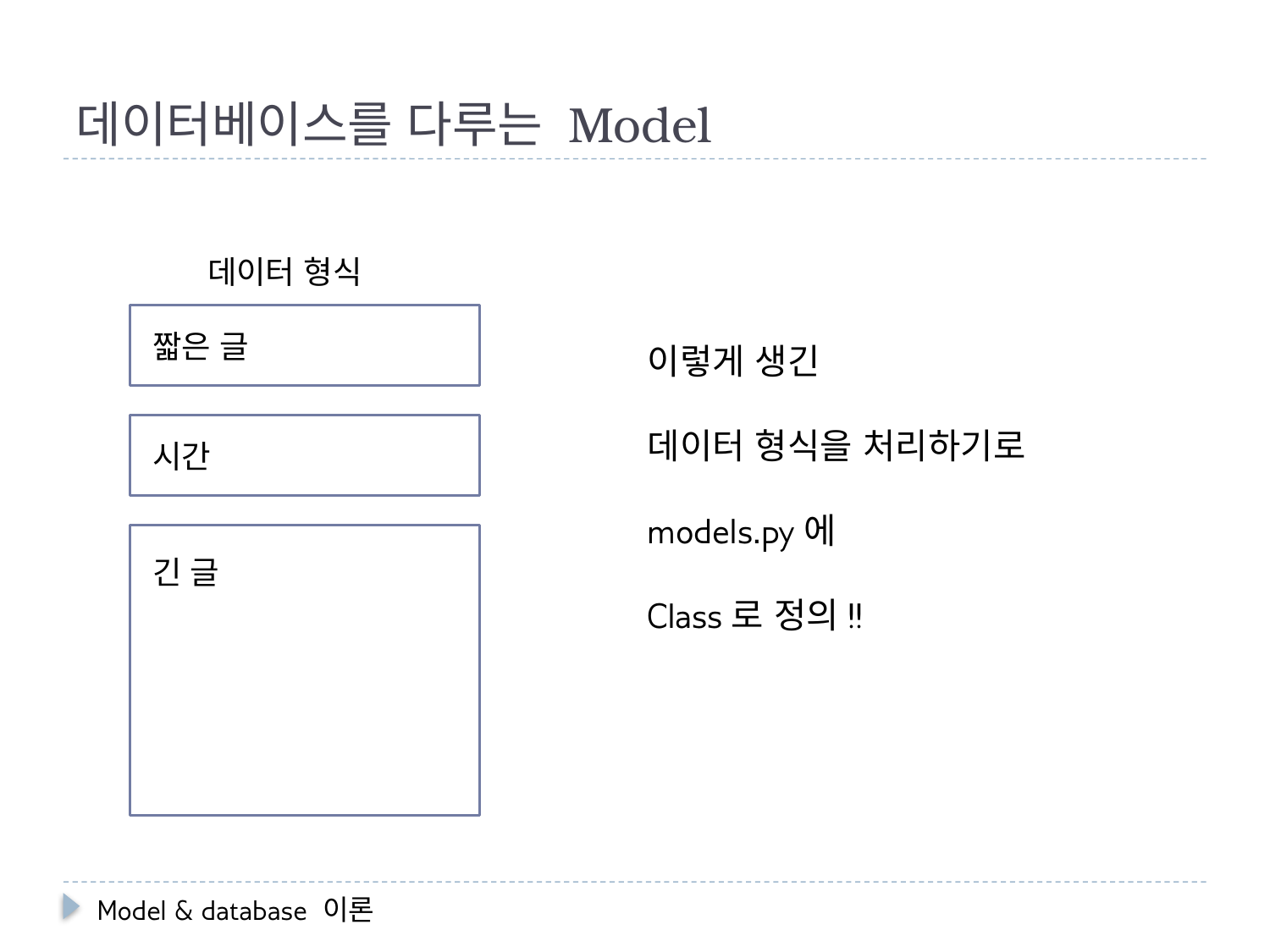

# 데이터베이스를 다루는 Model
데이터 형식

이렇게 생긴

데이터 형식을 처리하기로

models.py에

Class로 정의!!

짧은 글

시간

긴 글
Model & database 이론